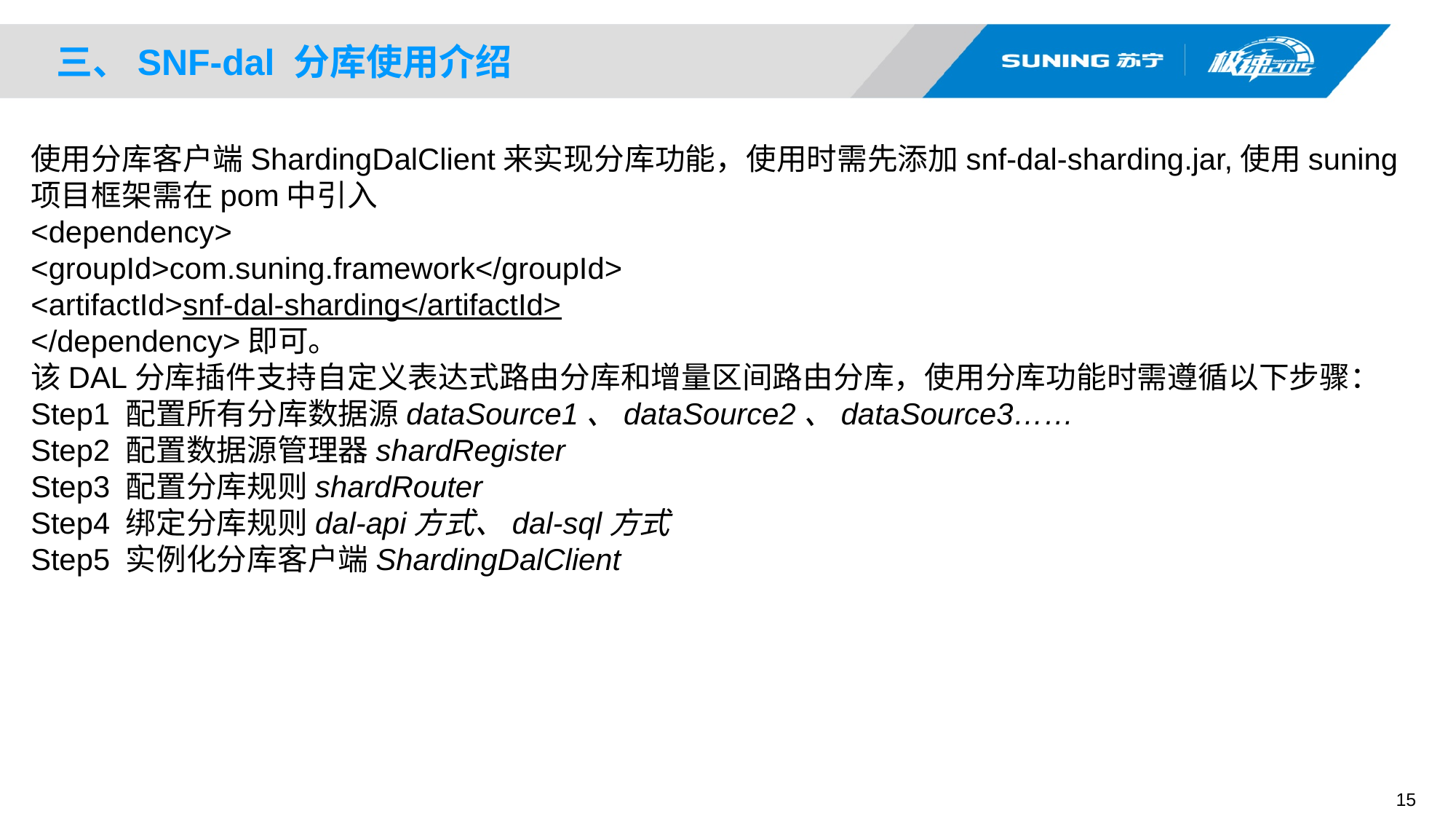

# 三、SNF-dal 分库使用介绍
使用分库客户端ShardingDalClient来实现分库功能，使用时需先添加snf-dal-sharding.jar,使用suning 项目框架需在pom中引入
<dependency>
<groupId>com.suning.framework</groupId>
<artifactId>snf-dal-sharding</artifactId>
</dependency>即可。
该DAL分库插件支持自定义表达式路由分库和增量区间路由分库，使用分库功能时需遵循以下步骤：
Step1 配置所有分库数据源dataSource1、dataSource2、dataSource3……
Step2 配置数据源管理器shardRegister
Step3 配置分库规则shardRouter
Step4 绑定分库规则dal-api方式、dal-sql方式
Step5 实例化分库客户端ShardingDalClient